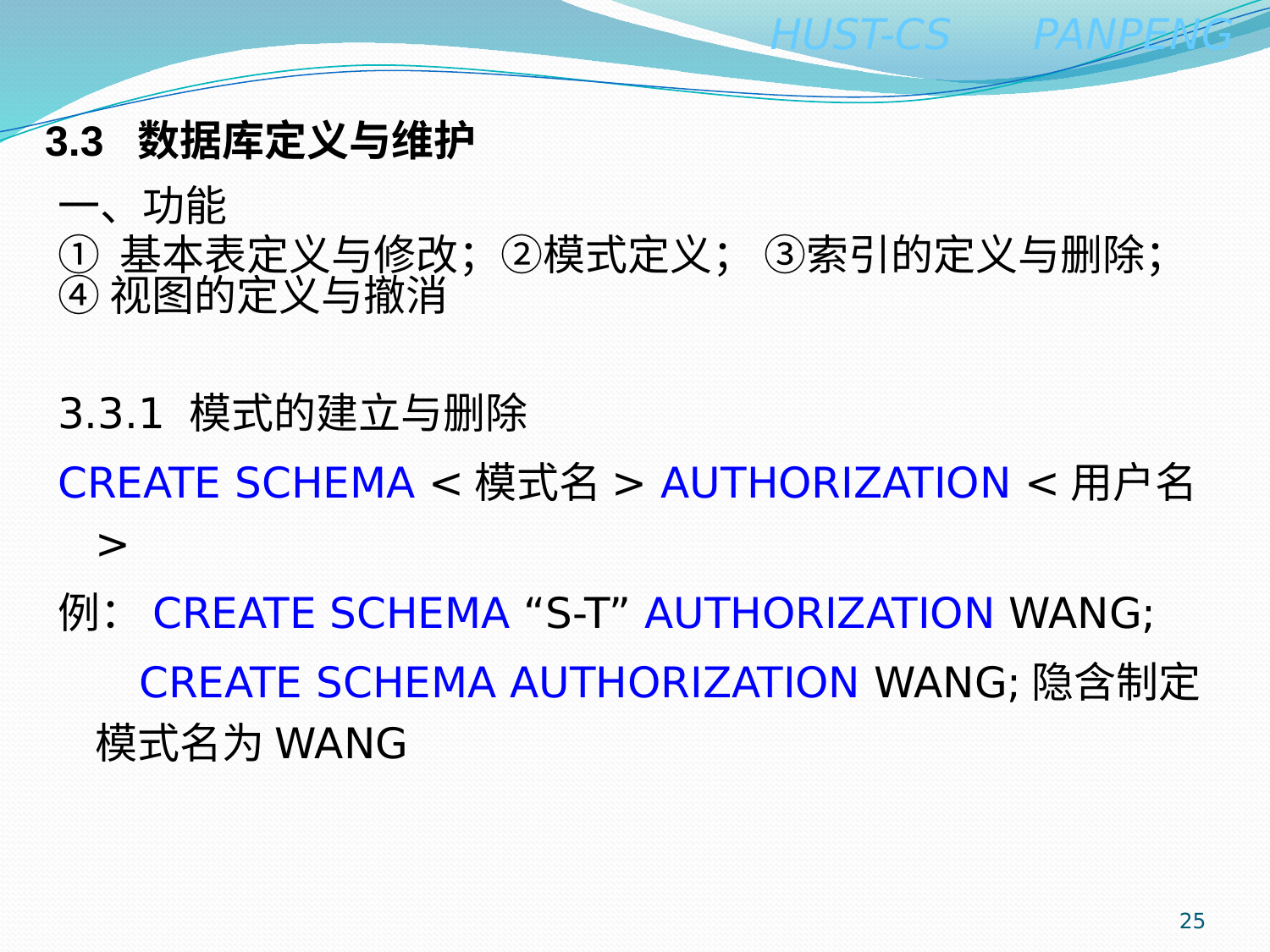

# 3.3  数据库定义与维护
一、功能
① 基本表定义与修改；②模式定义； ③索引的定义与删除； ④ 视图的定义与撤消

3.3.1 模式的建立与删除
CREATE SCHEMA <模式名> AUTHORIZATION <用户名>
例：CREATE SCHEMA “S-T” AUTHORIZATION WANG;
      CREATE SCHEMA AUTHORIZATION WANG;隐含制定模式名为WANG
25